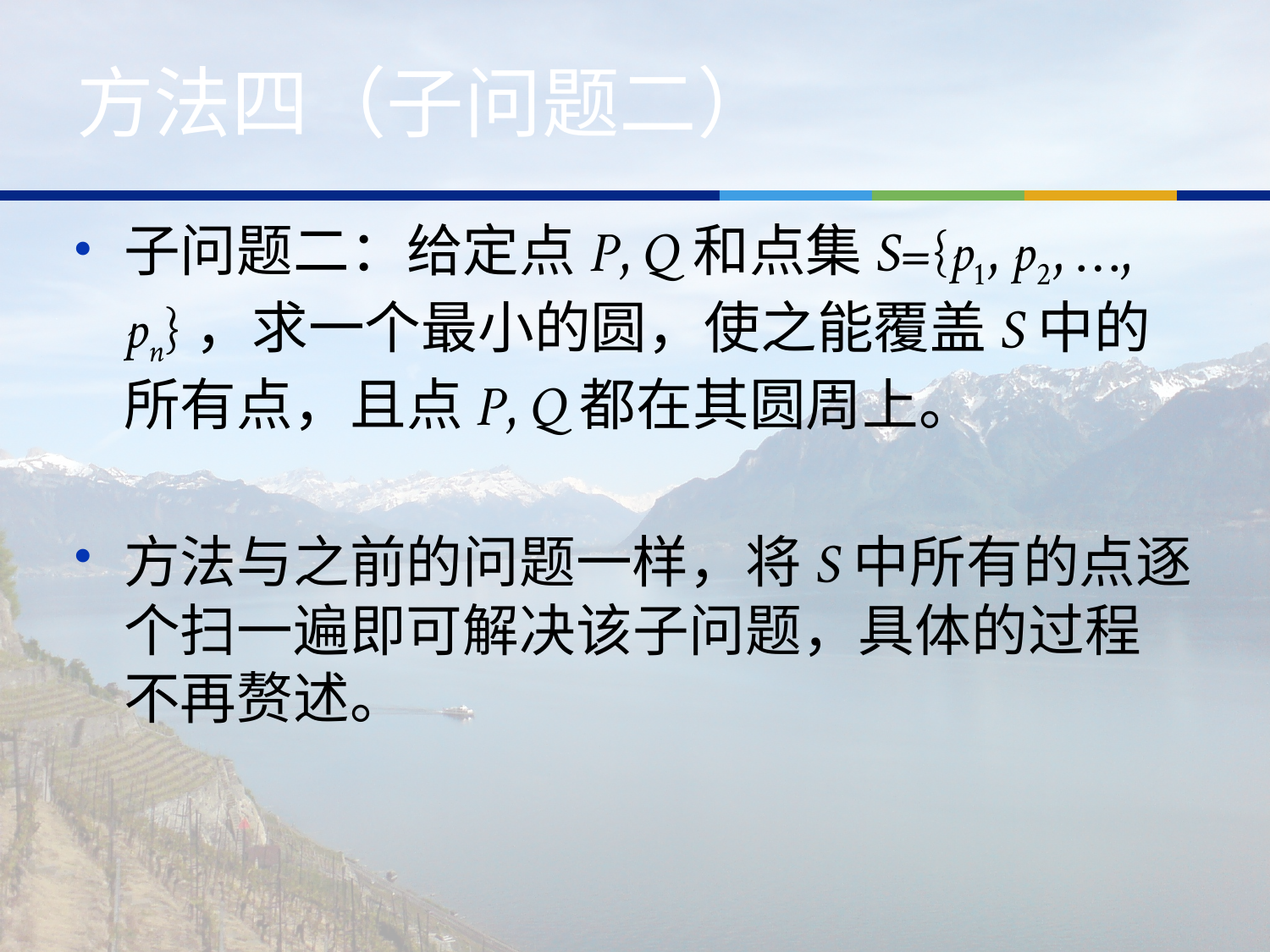

# 方法四（子问题二）
子问题二：给定点P, Q和点集S={p1, p2, …, pn}，求一个最小的圆，使之能覆盖S中的所有点，且点P, Q都在其圆周上。

方法与之前的问题一样，将S中所有的点逐个扫一遍即可解决该子问题，具体的过程不再赘述。